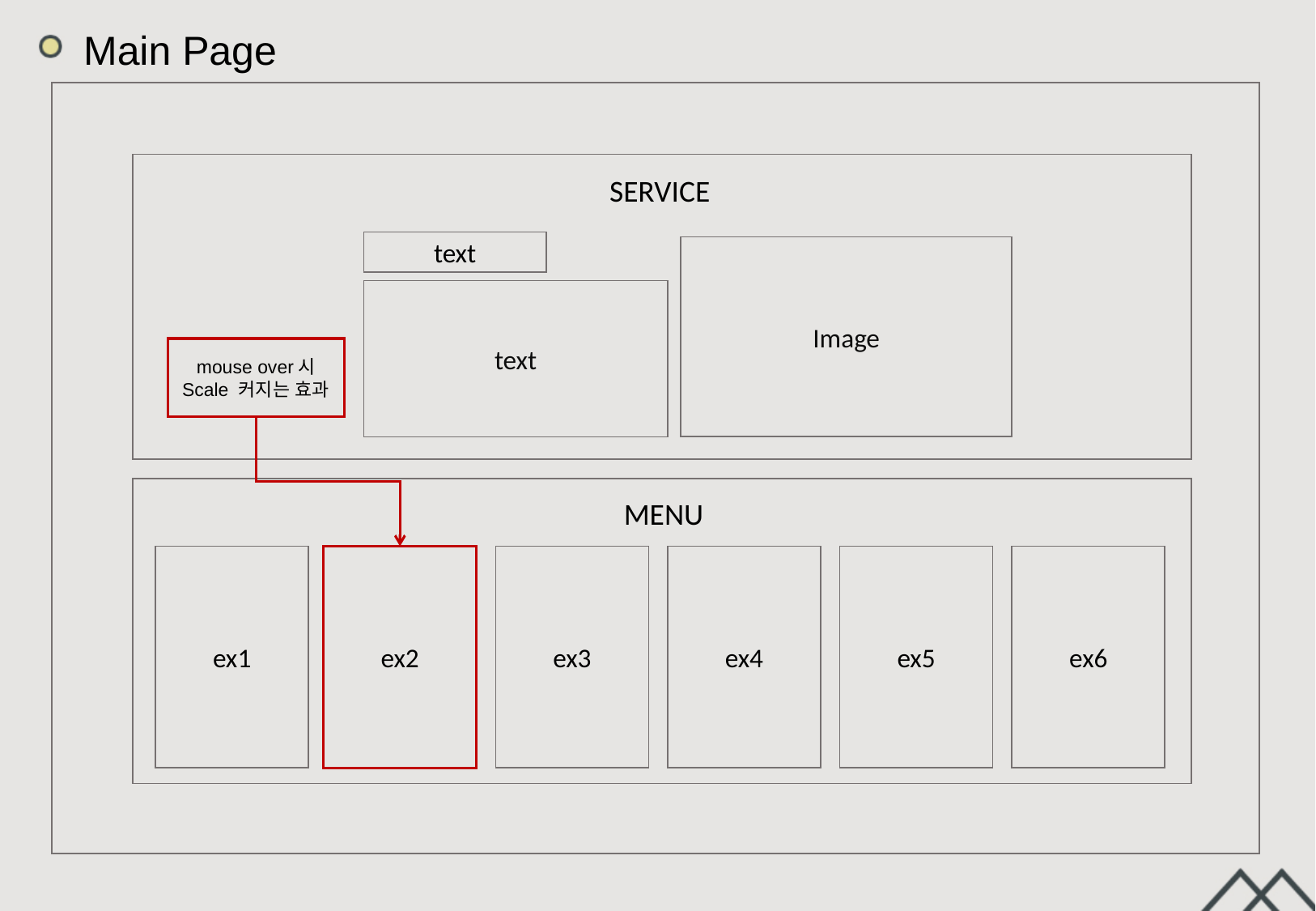

Main Page

SERVICE
text
Image
text
mouse over시
Scale 커지는 효과

MENU
ex1
ex2

ex3
ex4
ex5
ex6